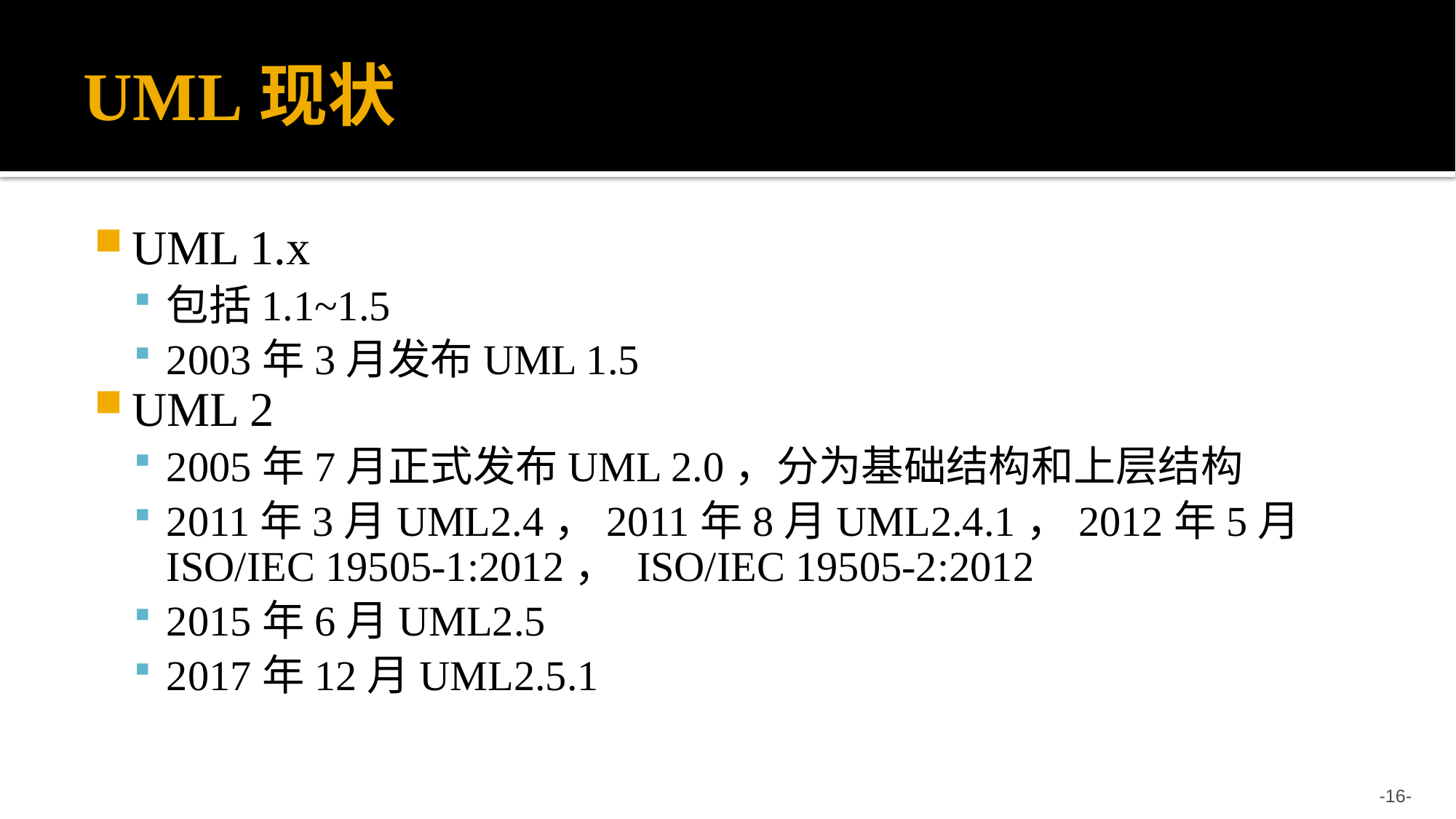

# UML现状
UML 1.x
包括1.1~1.5
2003年3月发布UML 1.5
UML 2
2005年7月正式发布UML 2.0，分为基础结构和上层结构
2011年3月UML2.4，2011年8月UML2.4.1，2012年5月ISO/IEC 19505-1:2012， ISO/IEC 19505-2:2012
2015年6月UML2.5
2017年12月UML2.5.1
-16-